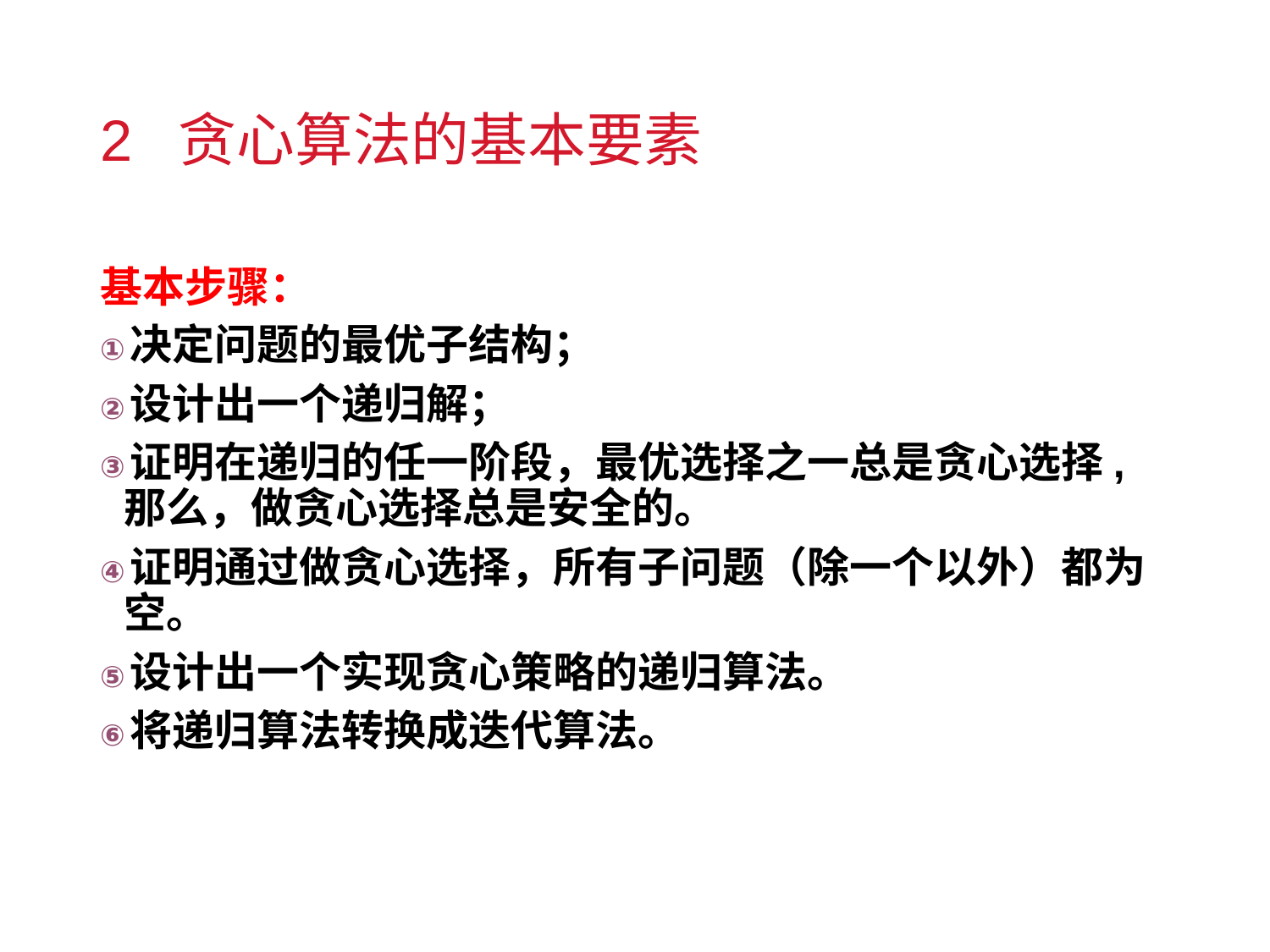

# 2  贪心算法的基本要素
基本步骤：
决定问题的最优子结构；
设计出一个递归解；
证明在递归的任一阶段，最优选择之一总是贪心选择,那么，做贪心选择总是安全的。
证明通过做贪心选择，所有子问题（除一个以外）都为空。
设计出一个实现贪心策略的递归算法。
将递归算法转换成迭代算法。